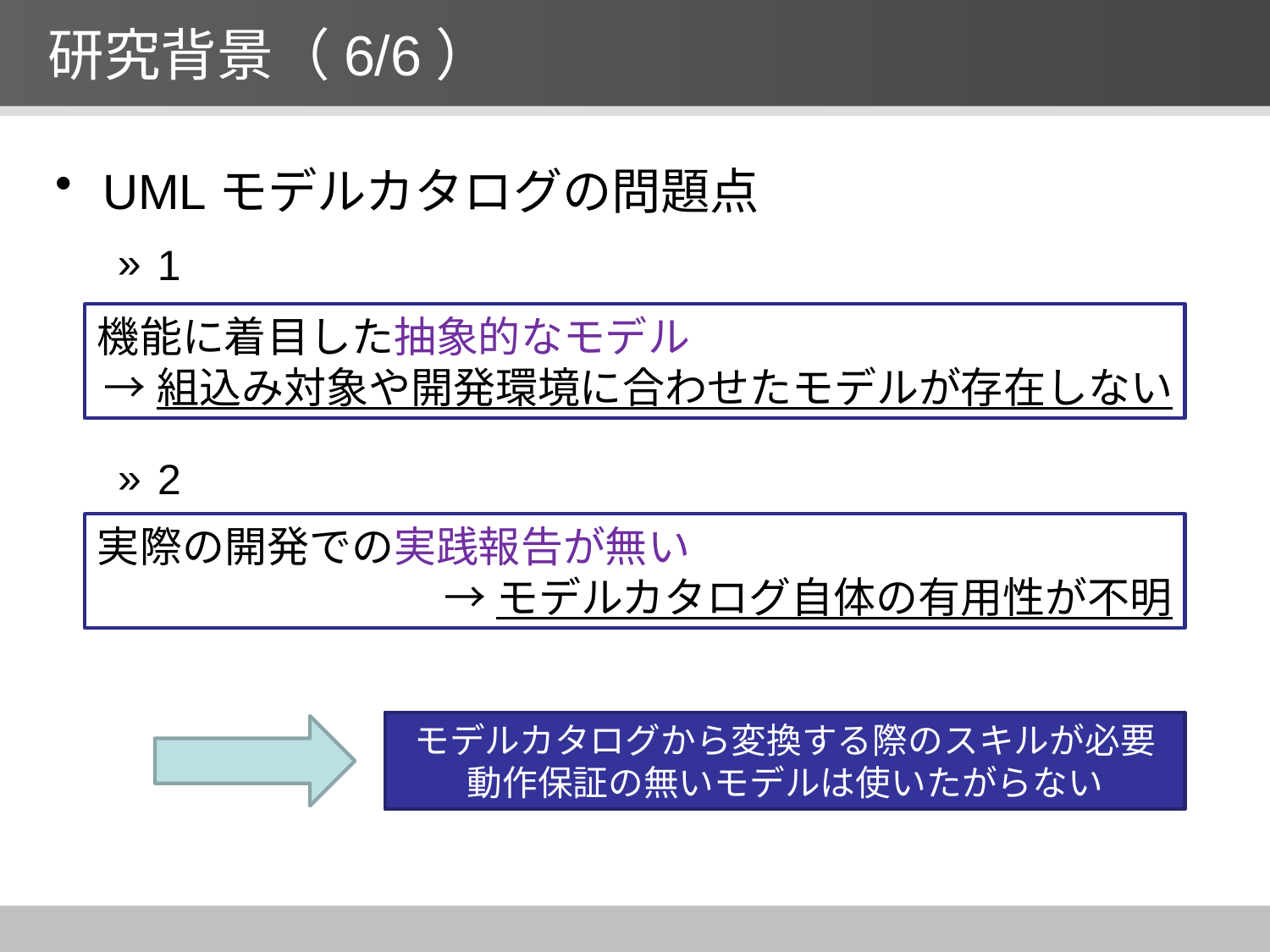

# 研究背景（6/6）
UMLモデルカタログの問題点
1
機能に着目した抽象的なモデル
→組込み対象や開発環境に合わせたモデルが存在しない
2
実際の開発での実践報告が無い
	→モデルカタログ自体の有用性が不明
モデルカタログから変換する際のスキルが必要
動作保証の無いモデルは使いたがらない